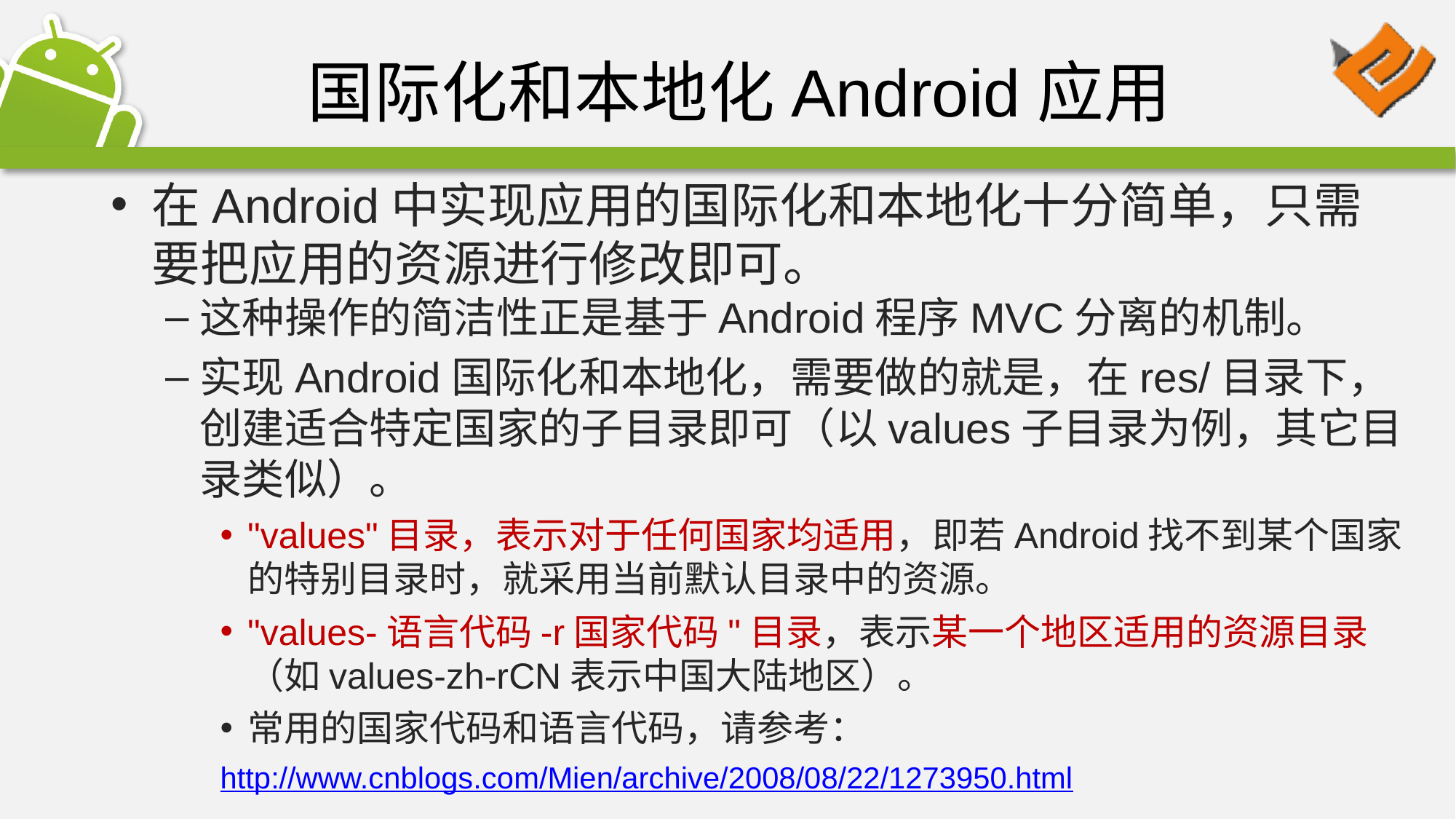

# 国际化和本地化Android应用
在Android中实现应用的国际化和本地化十分简单，只需要把应用的资源进行修改即可。
这种操作的简洁性正是基于Android程序MVC分离的机制。
实现Android国际化和本地化，需要做的就是，在res/目录下，创建适合特定国家的子目录即可（以values子目录为例，其它目录类似）。
"values"目录，表示对于任何国家均适用，即若Android找不到某个国家的特别目录时，就采用当前默认目录中的资源。
"values-语言代码-r国家代码"目录，表示某一个地区适用的资源目录（如values-zh-rCN表示中国大陆地区）。
常用的国家代码和语言代码，请参考：
http://www.cnblogs.com/Mien/archive/2008/08/22/1273950.html